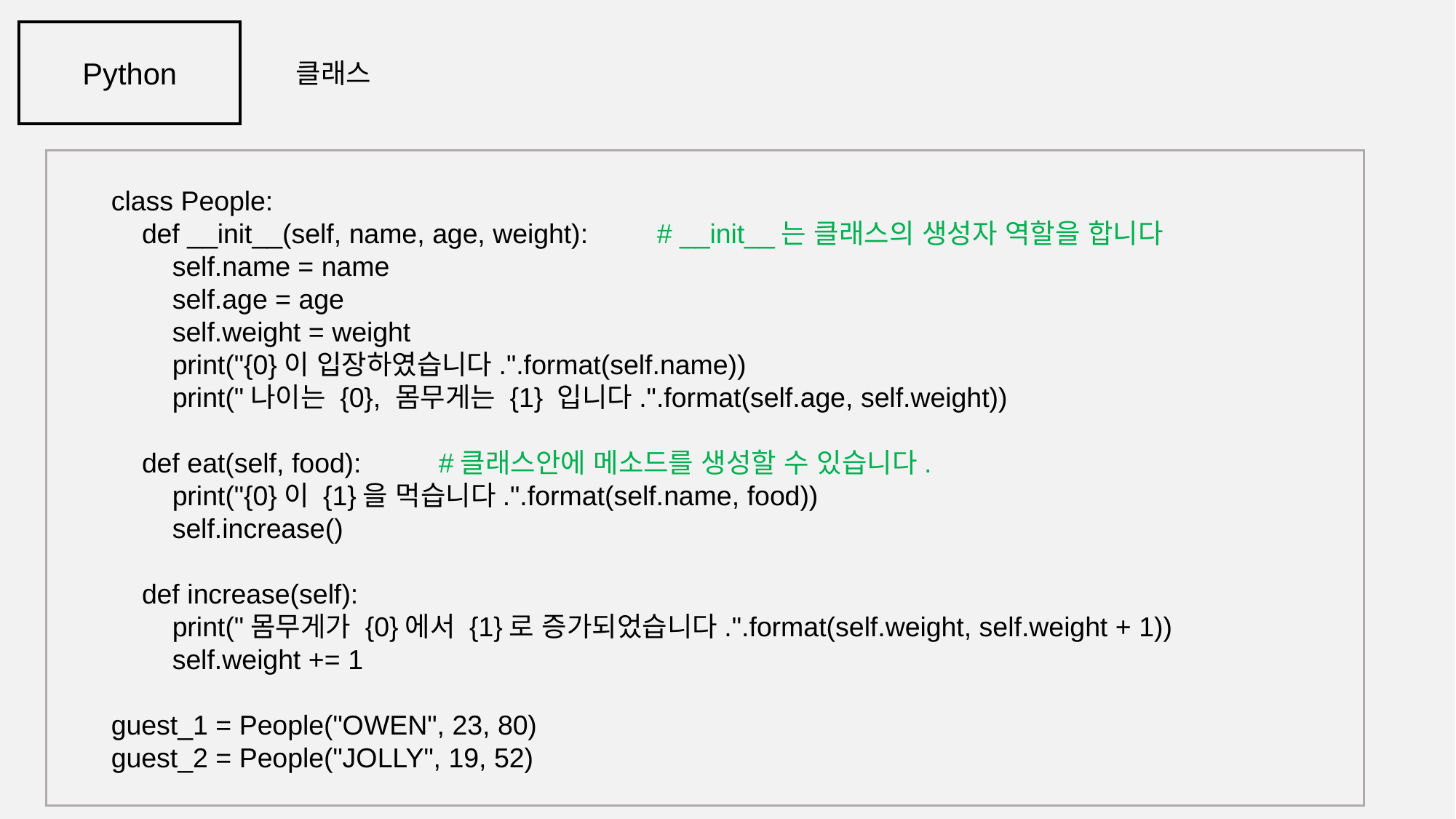

Python
클래스
class People:
    def __init__(self, name, age, weight): 	# __init__는 클래스의 생성자 역할을 합니다
        self.name = name
        self.age = age
        self.weight = weight
        print("{0}이 입장하였습니다.".format(self.name))
        print("나이는 {0}, 몸무게는 {1} 입니다.".format(self.age, self.weight))

    def eat(self, food):	#클래스안에 메소드를 생성할 수 있습니다.
        print("{0}이 {1}을 먹습니다.".format(self.name, food))
        self.increase()

    def increase(self):
        print("몸무게가 {0}에서 {1}로 증가되었습니다.".format(self.weight, self.weight + 1))
        self.weight += 1

guest_1 = People("OWEN", 23, 80)
guest_2 = People("JOLLY", 19, 52)
   '"